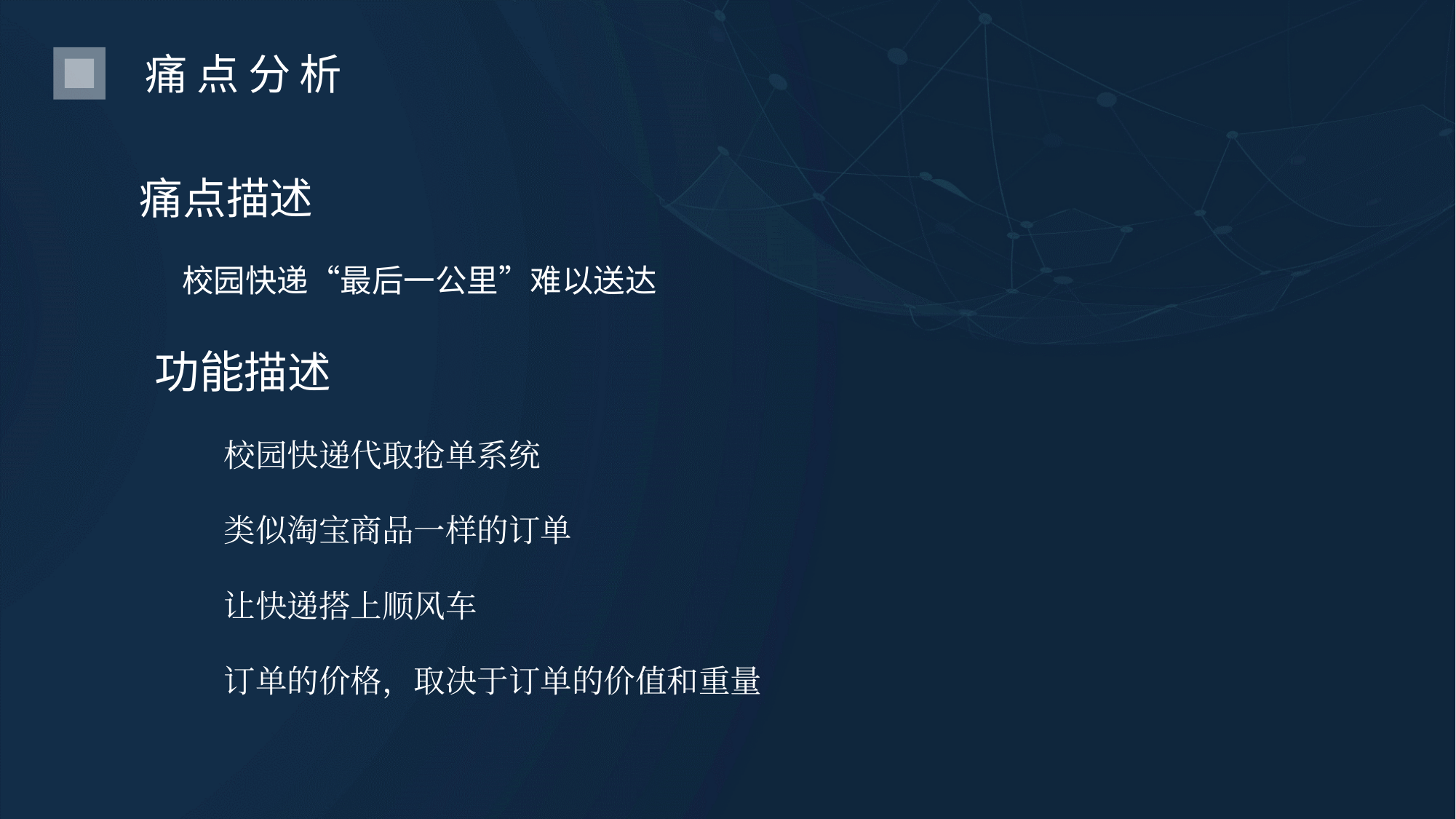

痛点分析

痛点描述
      校园快递“最后一公里”难以送达
  功能描述
	校园快递代取抢单系统
	类似淘宝商品一样的订单
	让快递搭上顺风车
	订单的价格，取决于订单的价值和重量